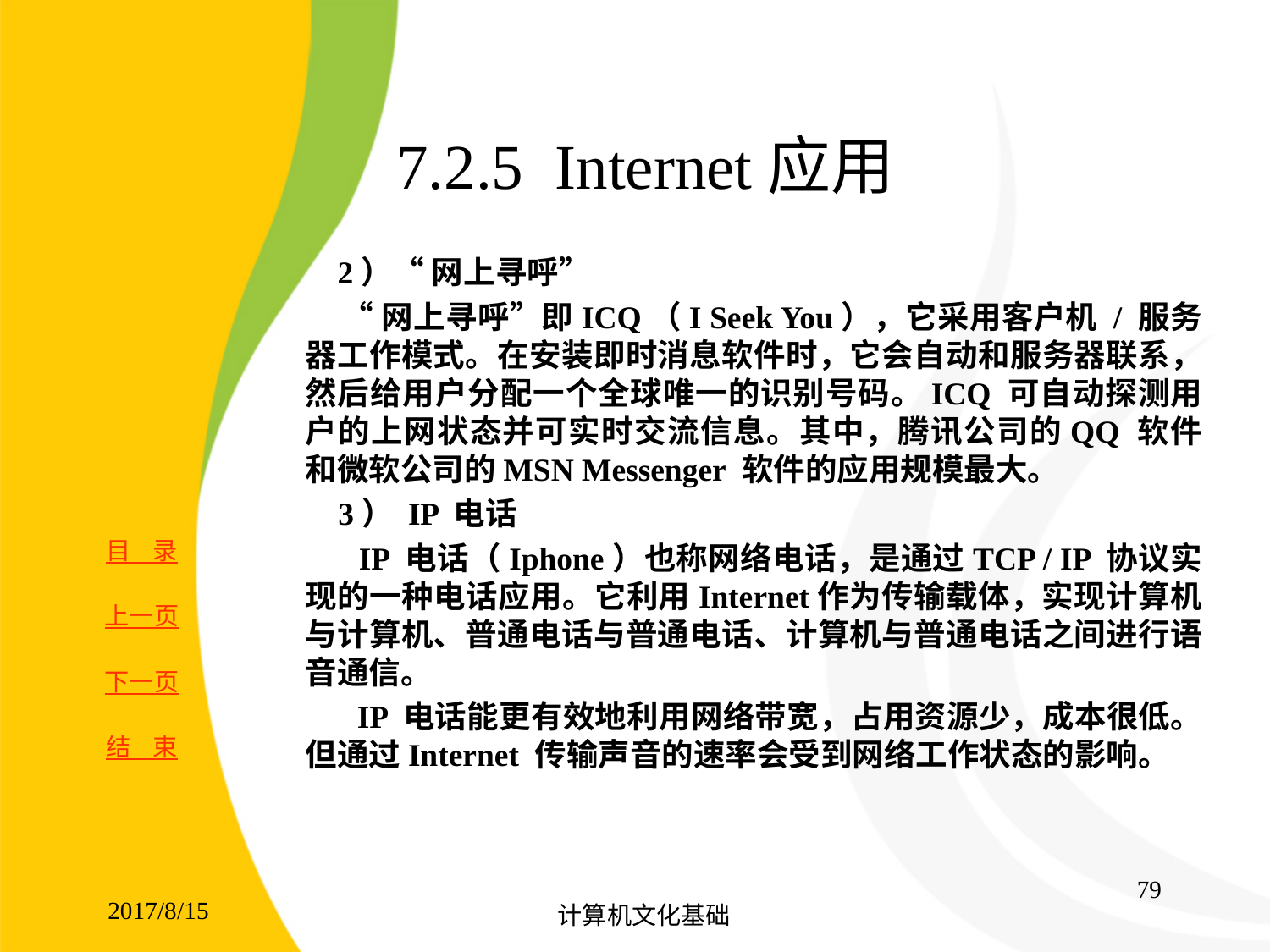

# 7.2.5  Internet应用
	     2）“ 网上寻呼”
           “网上寻呼”即ICQ（I Seek You），它采用客户机 / 服务器工作模式。在安装即时消息软件时，它会自动和服务器联系，然后给用户分配一个全球唯一的识别号码。ICQ 可自动探测用户的上网状态并可实时交流信息。其中，腾讯公司的QQ 软件和微软公司的MSN Messenger 软件的应用规模最大。
          3） IP 电话
            IP 电话（Iphone）也称网络电话，是通过TCP / IP 协议实现的一种电话应用。它利用Internet作为传输载体，实现计算机与计算机、普通电话与普通电话、计算机与普通电话之间进行语音通信。
            IP 电话能更有效地利用网络带宽，占用资源少，成本很低。但通过Internet 传输声音的速率会受到网络工作状态的影响。
79
2017/8/15